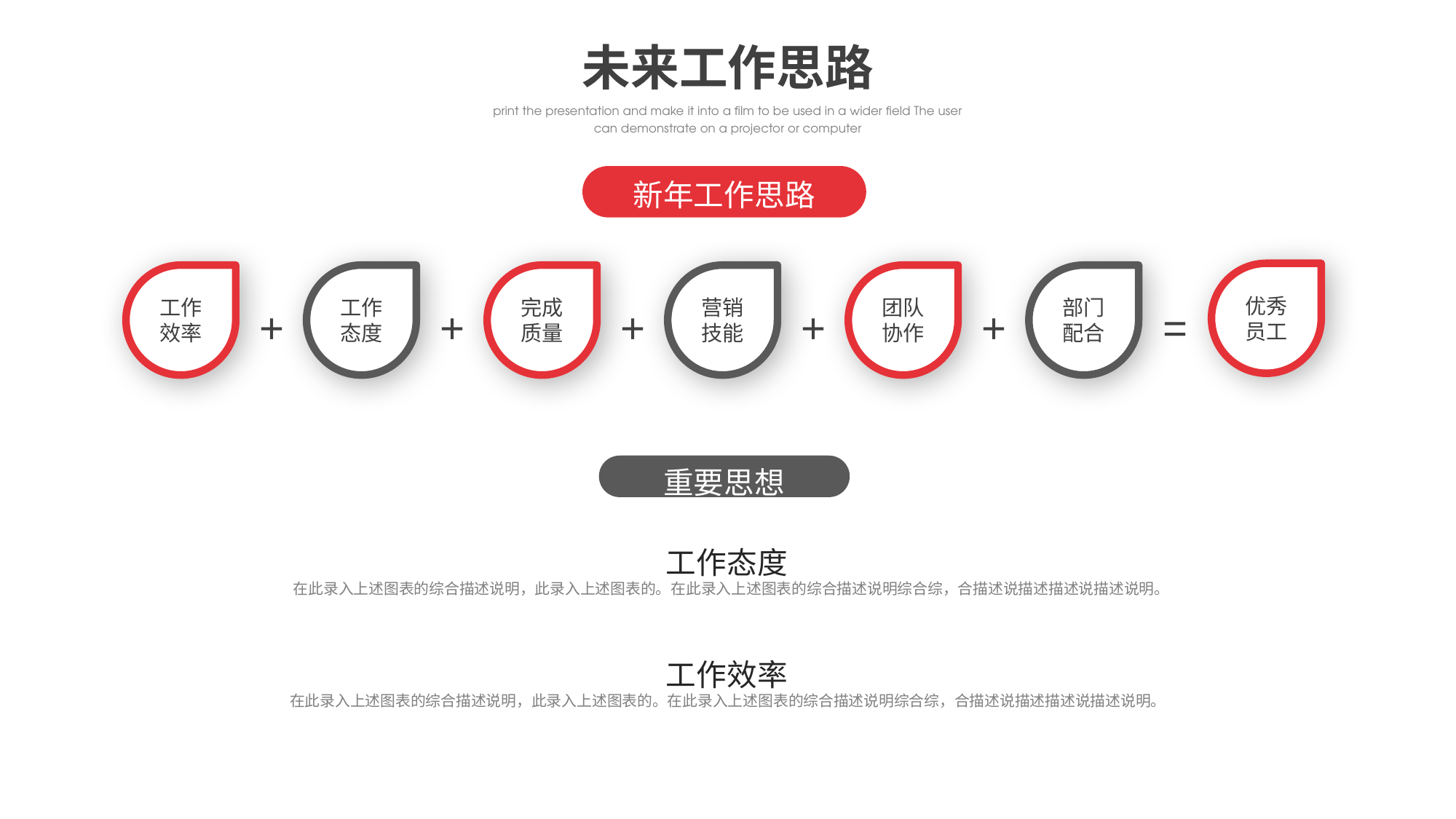

未来工作思路
print the presentation and make it into a film to be used in a wider field The user can demonstrate on a projector or computer

新年工作思路
优秀员工
工作效率
工作态度
完成质量
营销技能
团队协作
部门配合
+
+
+
+
+
=

重要思想
工作态度
 在此录入上述图表的综合描述说明，此录入上述图表的。在此录入上述图表的综合描述说明综合综，合描述说描述描述说描述说明。
工作效率
在此录入上述图表的综合描述说明，此录入上述图表的。在此录入上述图表的综合描述说明综合综，合描述说描述描述说描述说明。